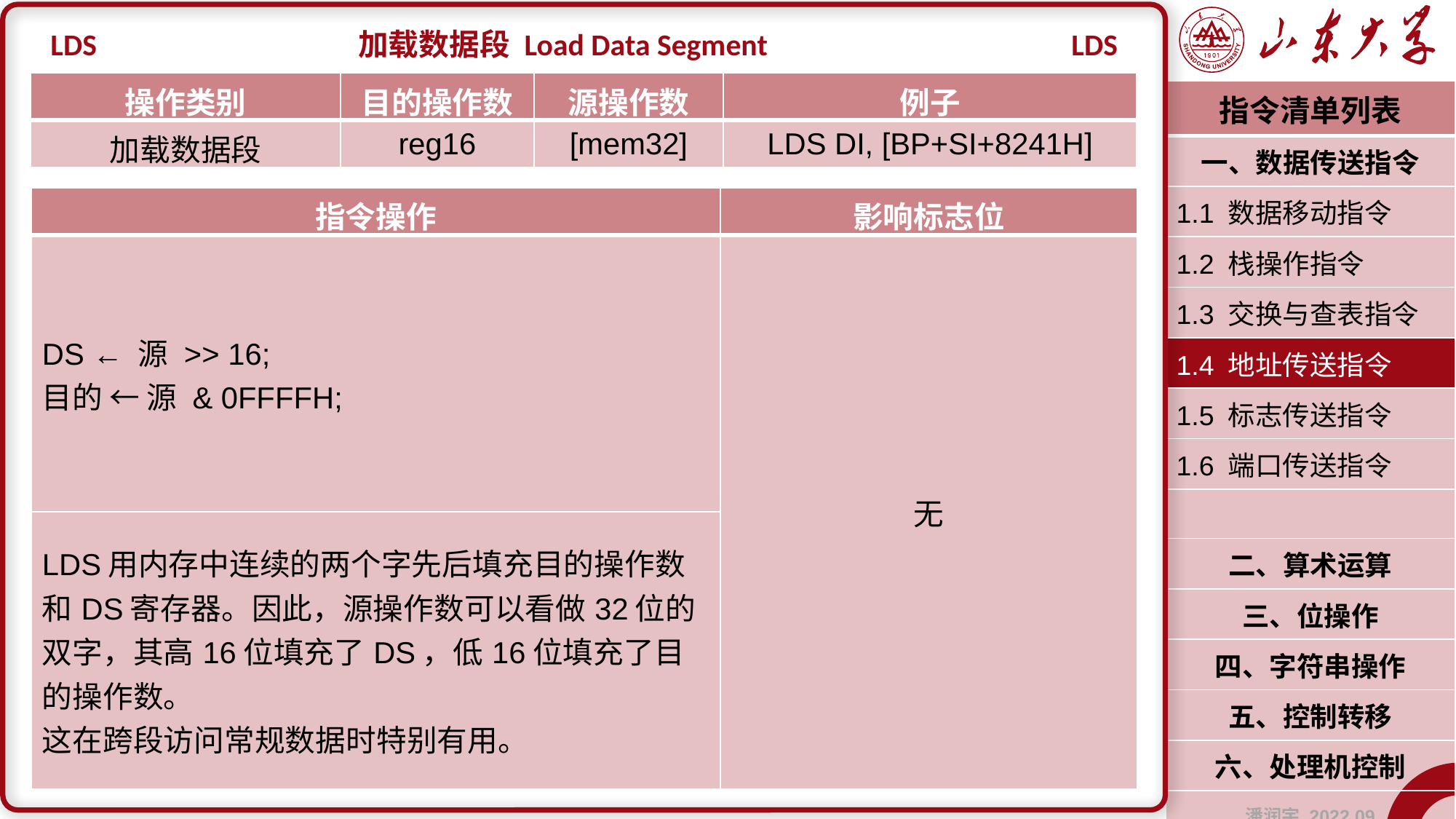

LDS
加载数据段 Load Data Segment
LDS
| 操作类别 | 目的操作数 | 源操作数 | 例子 |
| --- | --- | --- | --- |
| 加载数据段 | reg16 | [mem32] | LDS DI, [BP+SI+8241H] |
| 指令清单列表 |
| --- |
| 一、数据传送指令 |
| 1.1 数据移动指令 |
| 1.2 栈操作指令 |
| 1.3 交换与查表指令 |
| 1.4 地址传送指令 |
| 1.5 标志传送指令 |
| 1.6 端口传送指令 |
|  |
| 二、算术运算 |
| 三、位操作 |
| 四、字符串操作 |
| 五、控制转移 |
| 六、处理机控制 |
| 潘润宇 2022.09 |
| 指令操作 | 影响标志位 |
| --- | --- |
| DS ← 源 >> 16; 目的 ← 源 & 0FFFFH; | 无 |
| LDS用内存中连续的两个字先后填充目的操作数和DS寄存器。因此，源操作数可以看做32位的双字，其高16位填充了DS，低16位填充了目的操作数。 这在跨段访问常规数据时特别有用。 |  |